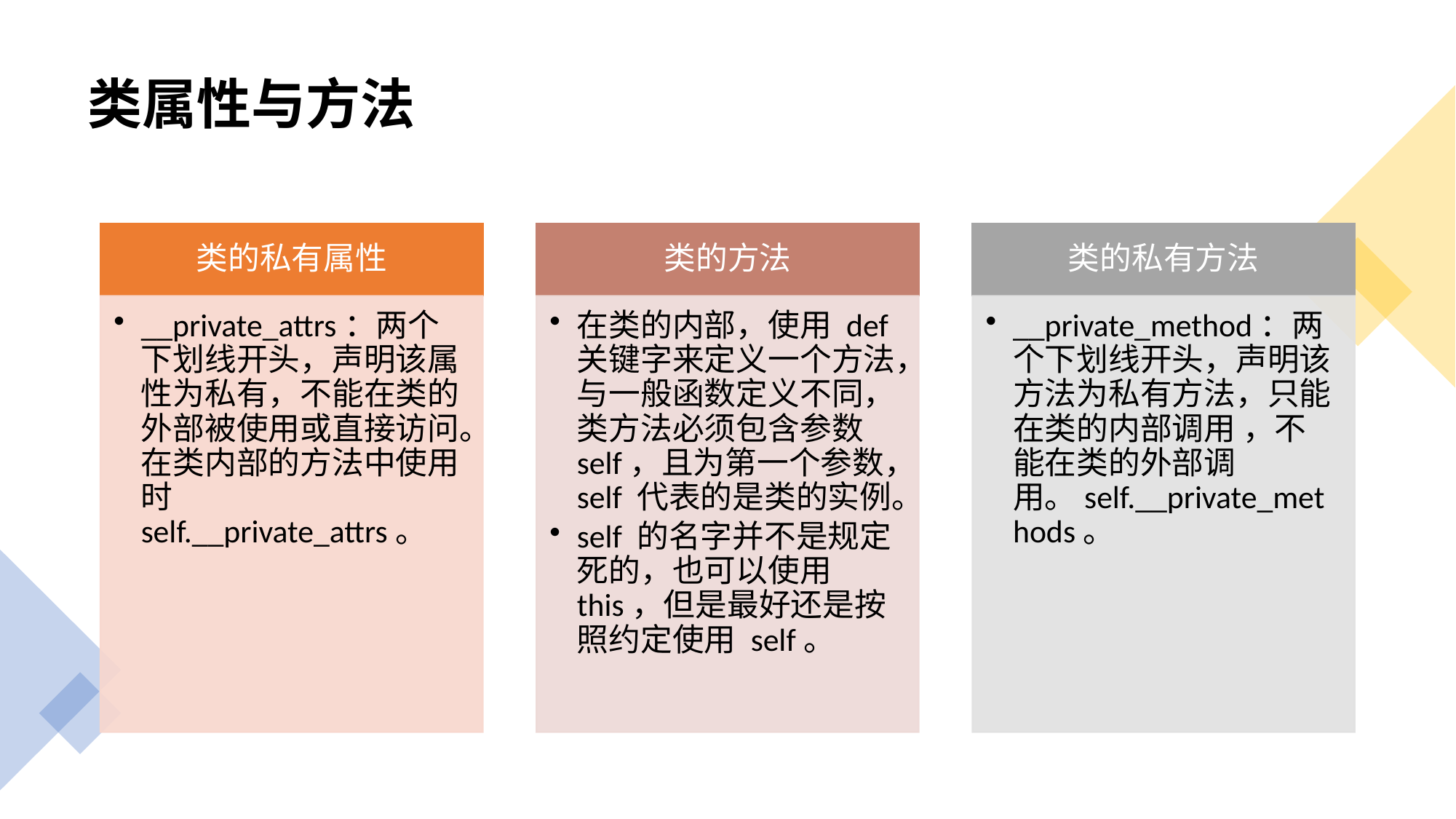

# 类属性与方法

类的私有属性
__private_attrs：两个下划线开头，声明该属性为私有，不能在类的外部被使用或直接访问。在类内部的方法中使用时 self.__private_attrs。
类的方法
在类的内部，使用 def 关键字来定义一个方法，与一般函数定义不同，类方法必须包含参数 self，且为第一个参数，self 代表的是类的实例。
self 的名字并不是规定死的，也可以使用 this，但是最好还是按照约定使用 self。
类的私有方法
__private_method：两个下划线开头，声明该方法为私有方法，只能在类的内部调用 ，不能在类的外部调用。self.__private_methods。